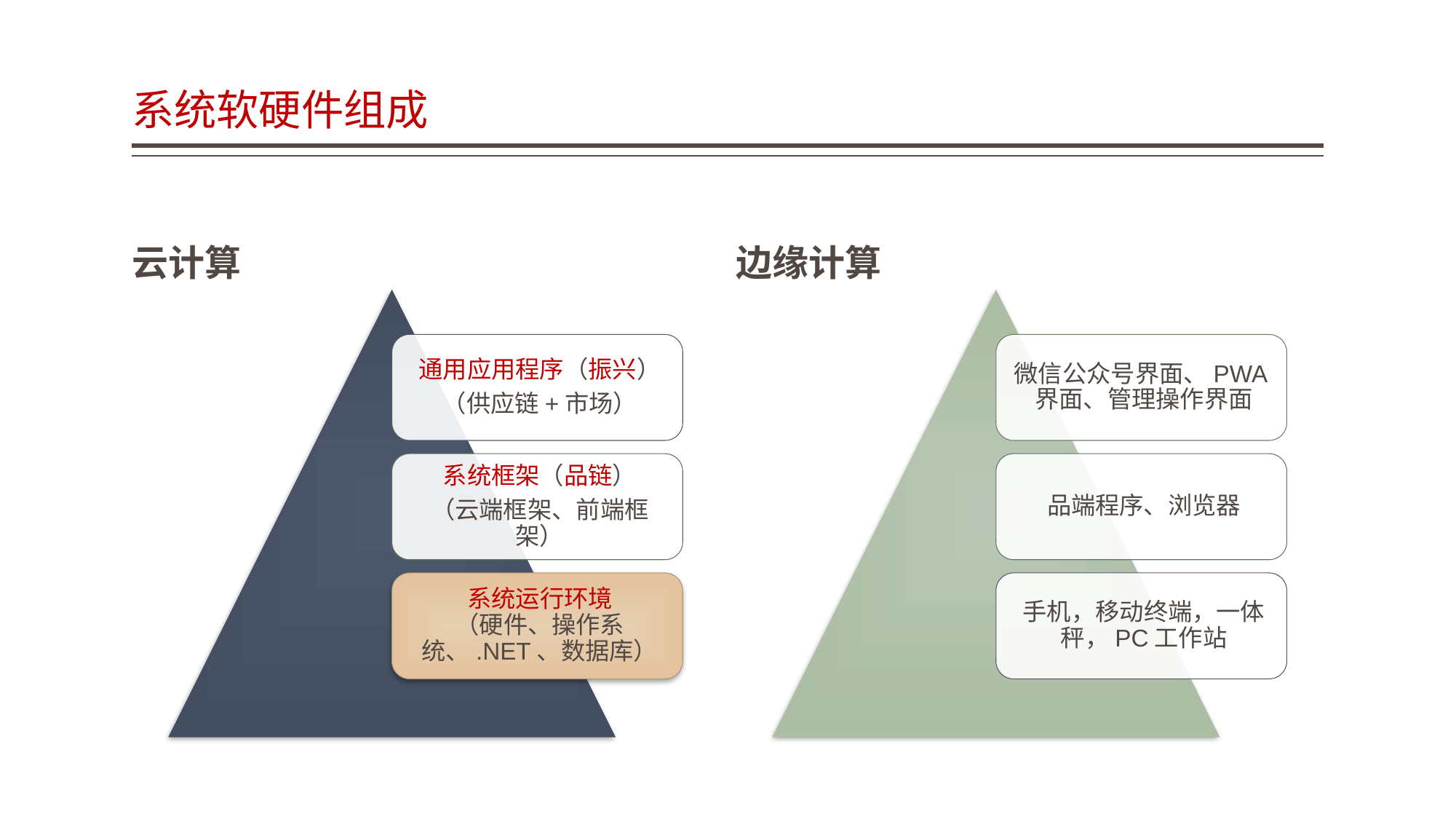

# 系统软硬件组成
云计算
边缘计算
通用应用程序（振兴）
（供应链+市场）
系统框架（品链）
（云端框架、前端框架）
系统运行环境
（硬件、操作系统、.NET、数据库）
微信公众号界面、PWA界面、管理操作界面
品端程序、浏览器
手机，移动终端，一体秤，PC工作站